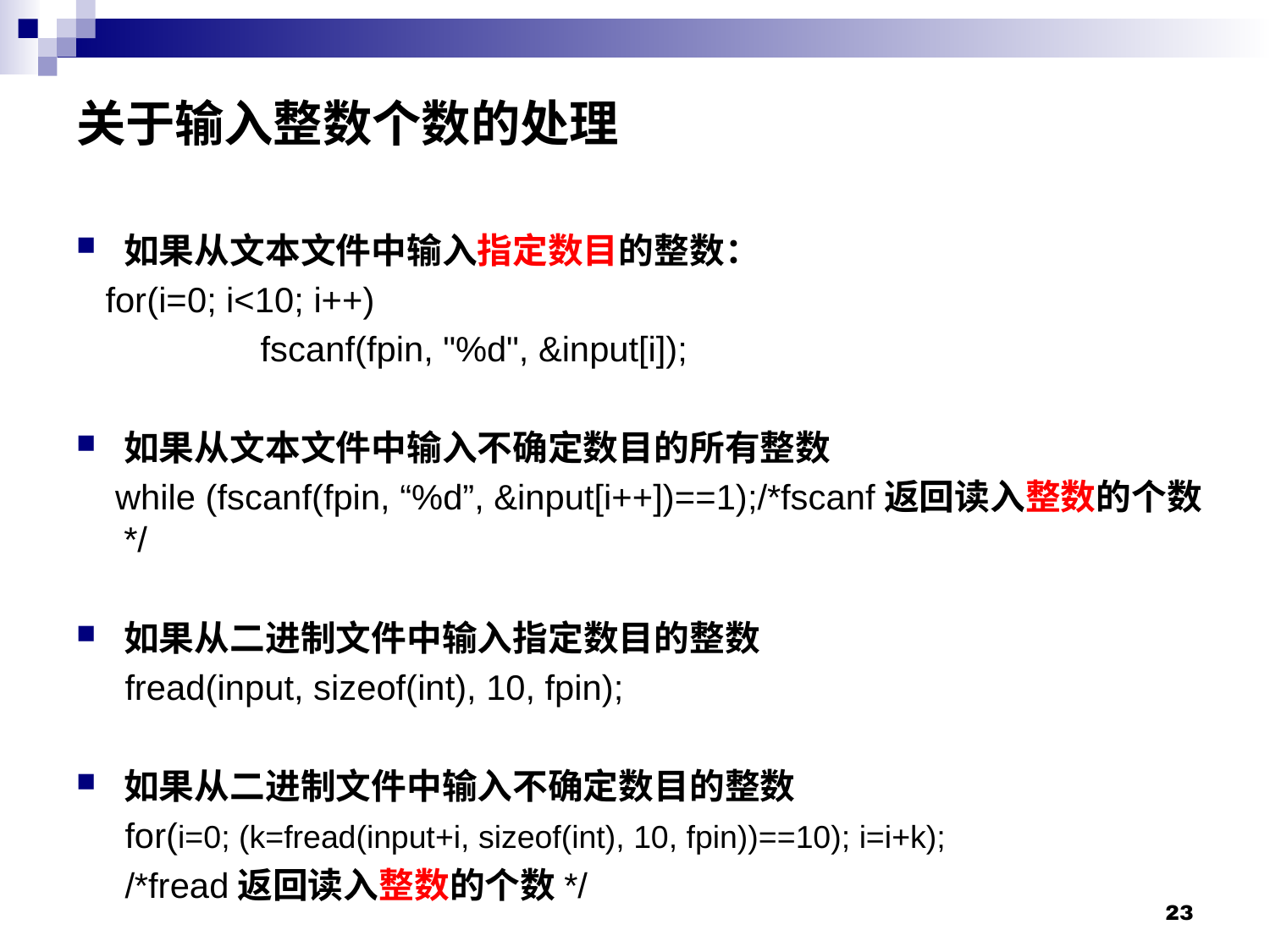

关于输入整数个数的处理

如果从文本文件中输入指定数目的整数：
   for(i=0; i<10; i++)
		 fscanf(fpin, "%d", &input[i]);

如果从文本文件中输入不确定数目的所有整数
    while (fscanf(fpin, “%d”, &input[i++])==1);/*fscanf返回读入整数的个数*/

如果从二进制文件中输入指定数目的整数
     fread(input, sizeof(int), 10, fpin);

如果从二进制文件中输入不确定数目的整数
     for(i=0; (k=fread(input+i, sizeof(int), 10, fpin))==10); i=i+k);
     /*fread返回读入整数的个数*/

23